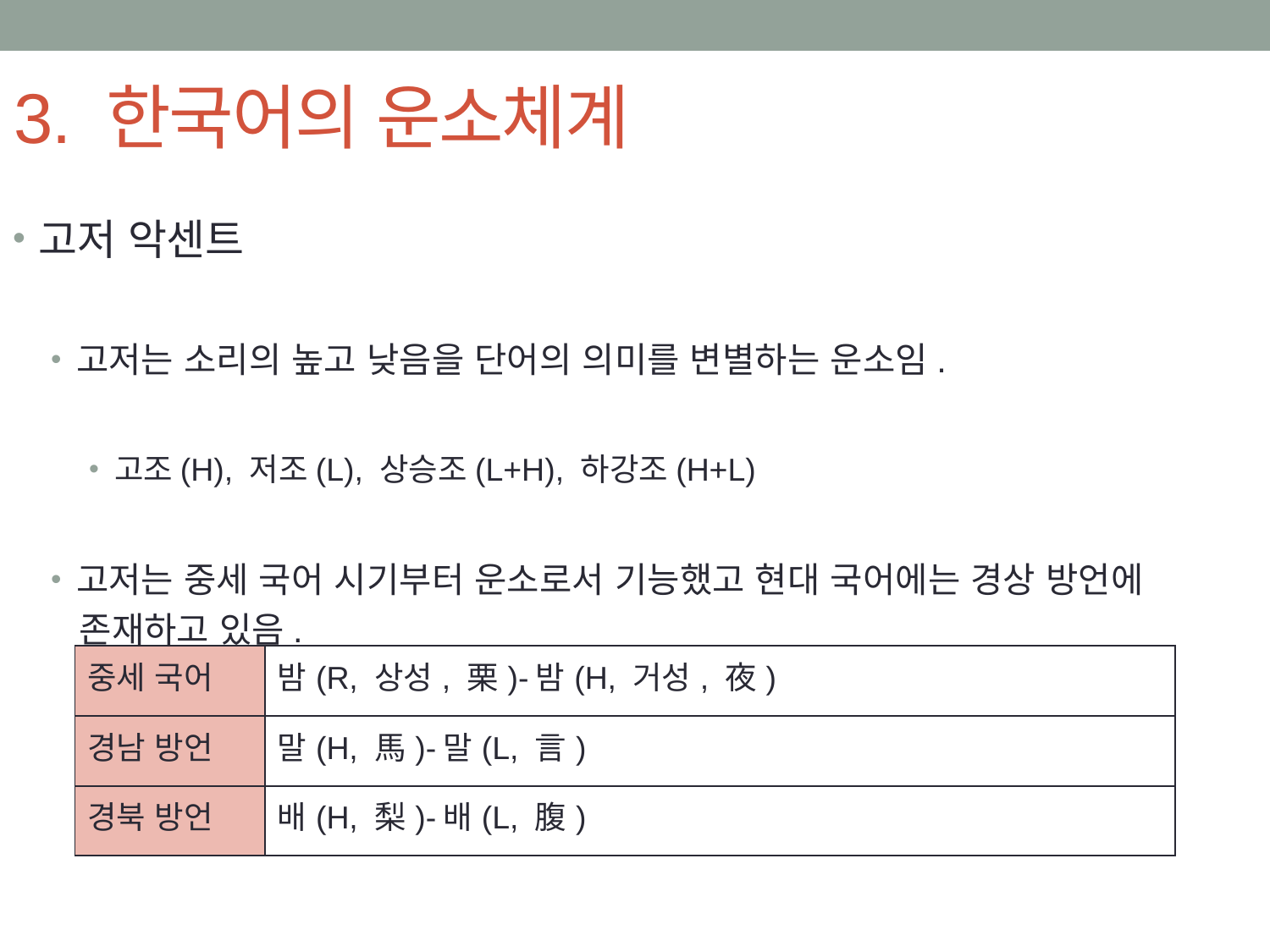

# 3. 한국어의 운소체계
고저 악센트

고저는 소리의 높고 낮음을 단어의 의미를 변별하는 운소임.

고조(H), 저조(L), 상승조(L+H), 하강조(H+L)

고저는 중세 국어 시기부터 운소로서 기능했고 현대 국어에는 경상 방언에
  존재하고 있음.

| 중세 국어 | 밤(R, 상성, 栗)-밤(H, 거성, 夜) |
| --- | --- |
| 경남 방언 | 말(H, 馬)-말(L, 言) |
| 경북 방언 | 배(H, 梨)-배(L, 腹) |